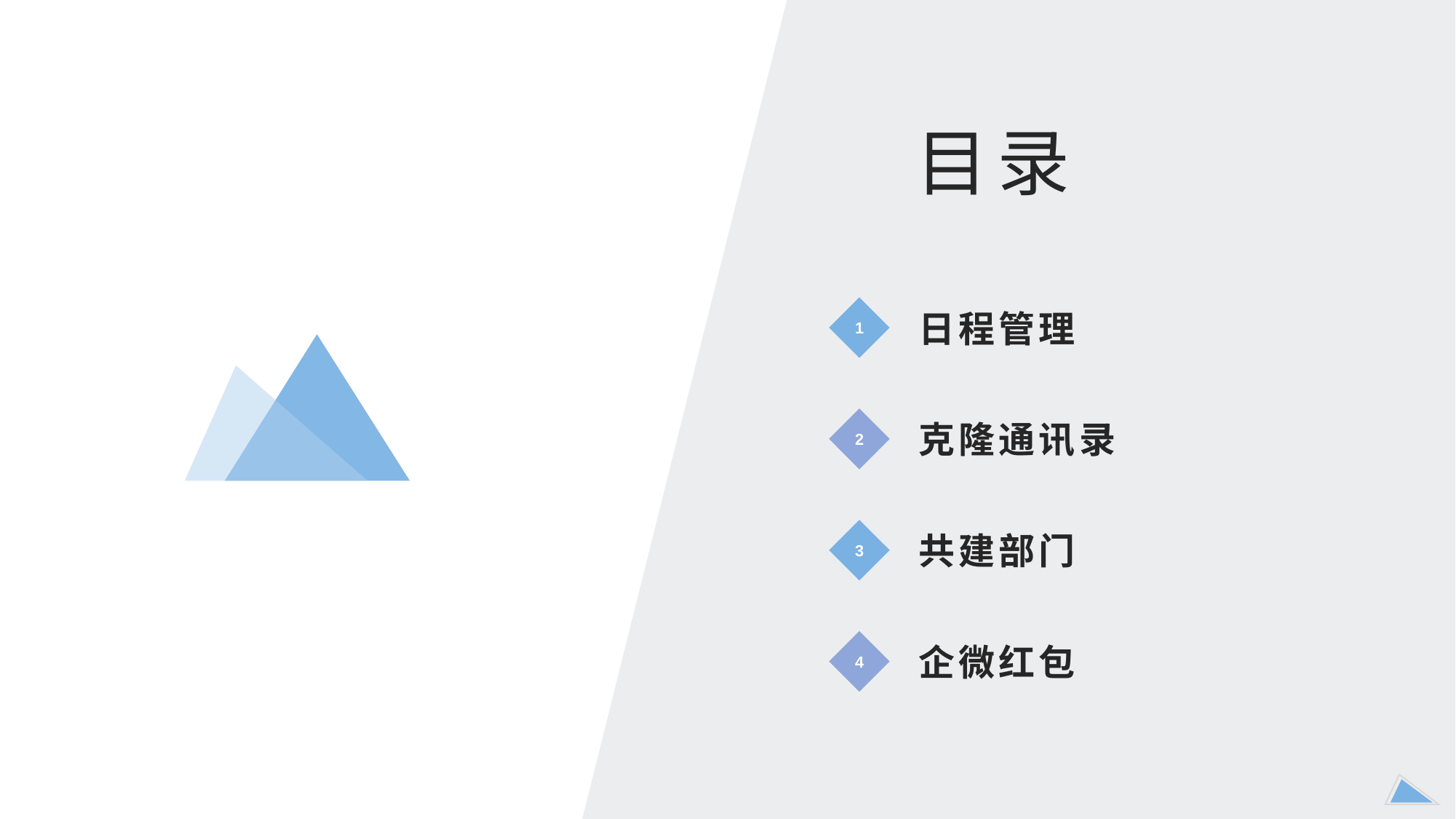

目录
日程管理
1
克隆通讯录
2
共建部门
3
企微红包
4
2